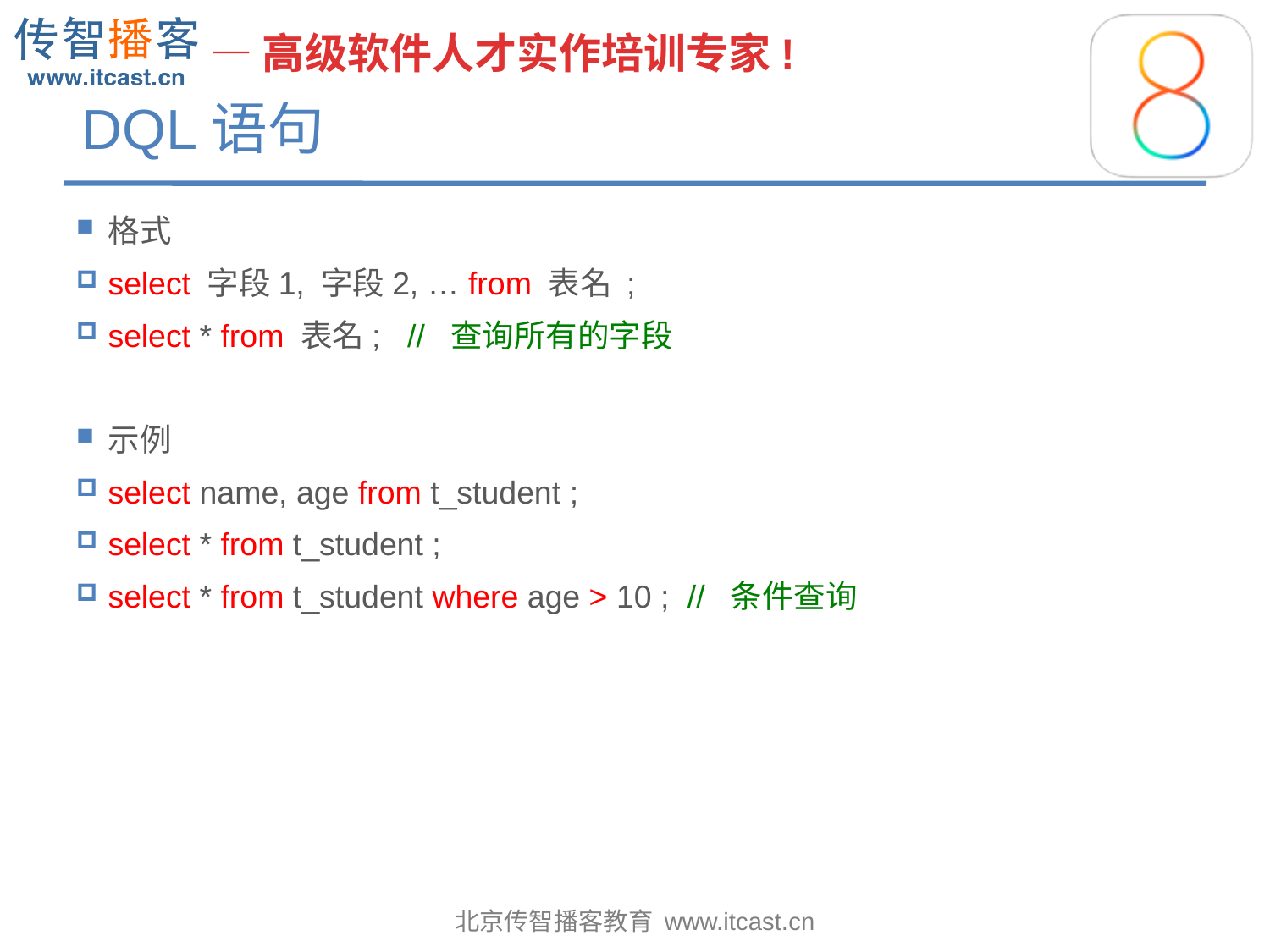

# DQL语句
格式
select 字段1, 字段2, … from 表名 ;
select * from 表名;   //  查询所有的字段

示例
select name, age from t_student ;
select * from t_student ;
select * from t_student where age > 10 ;  //  条件查询